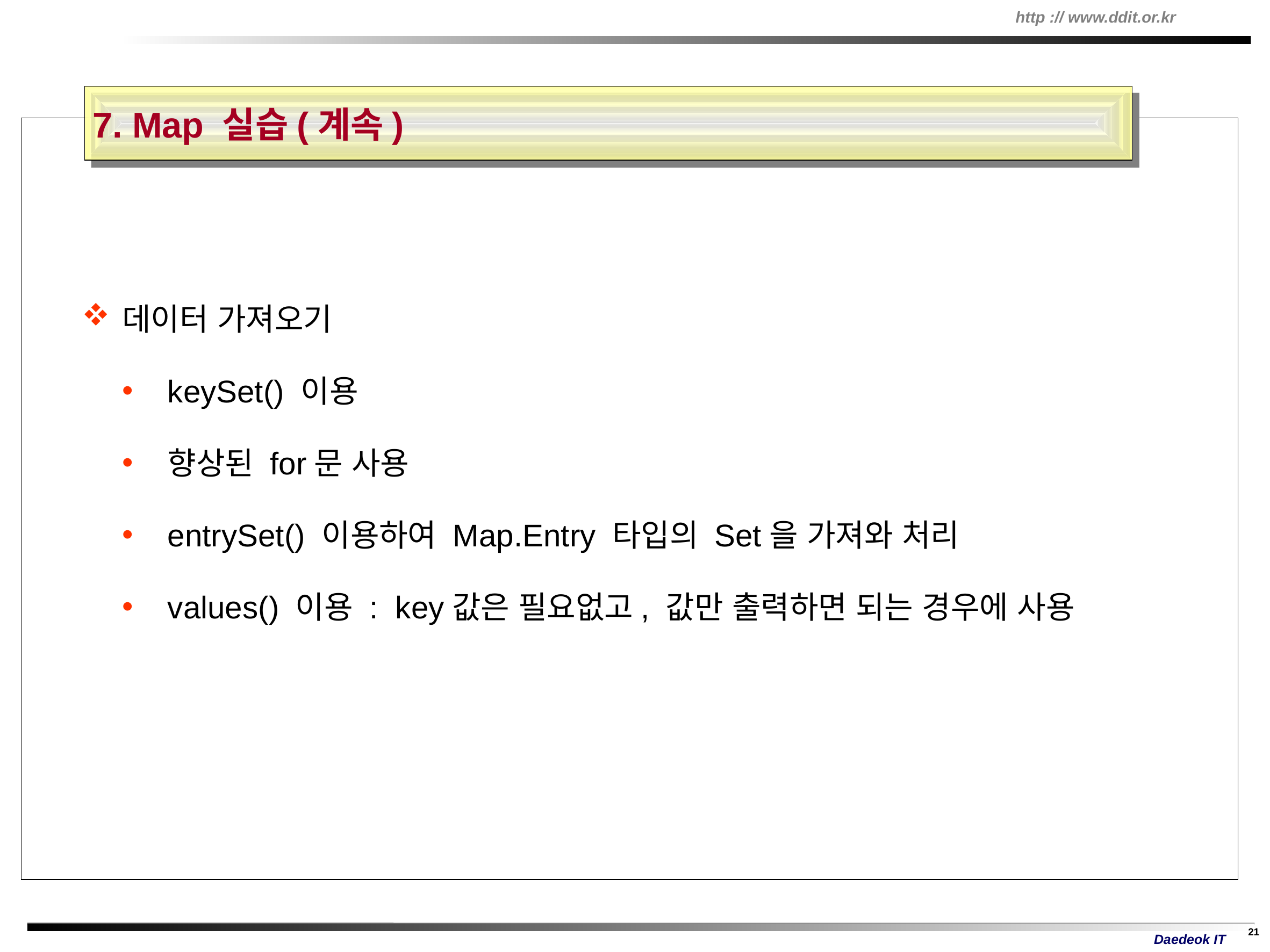

7. Map 실습(계속)

데이터 가져오기
keySet() 이용
향상된 for문 사용
entrySet() 이용하여 Map.Entry 타입의 Set을 가져와 처리
values() 이용 :  key값은 필요없고, 값만 출력하면 되는 경우에 사용